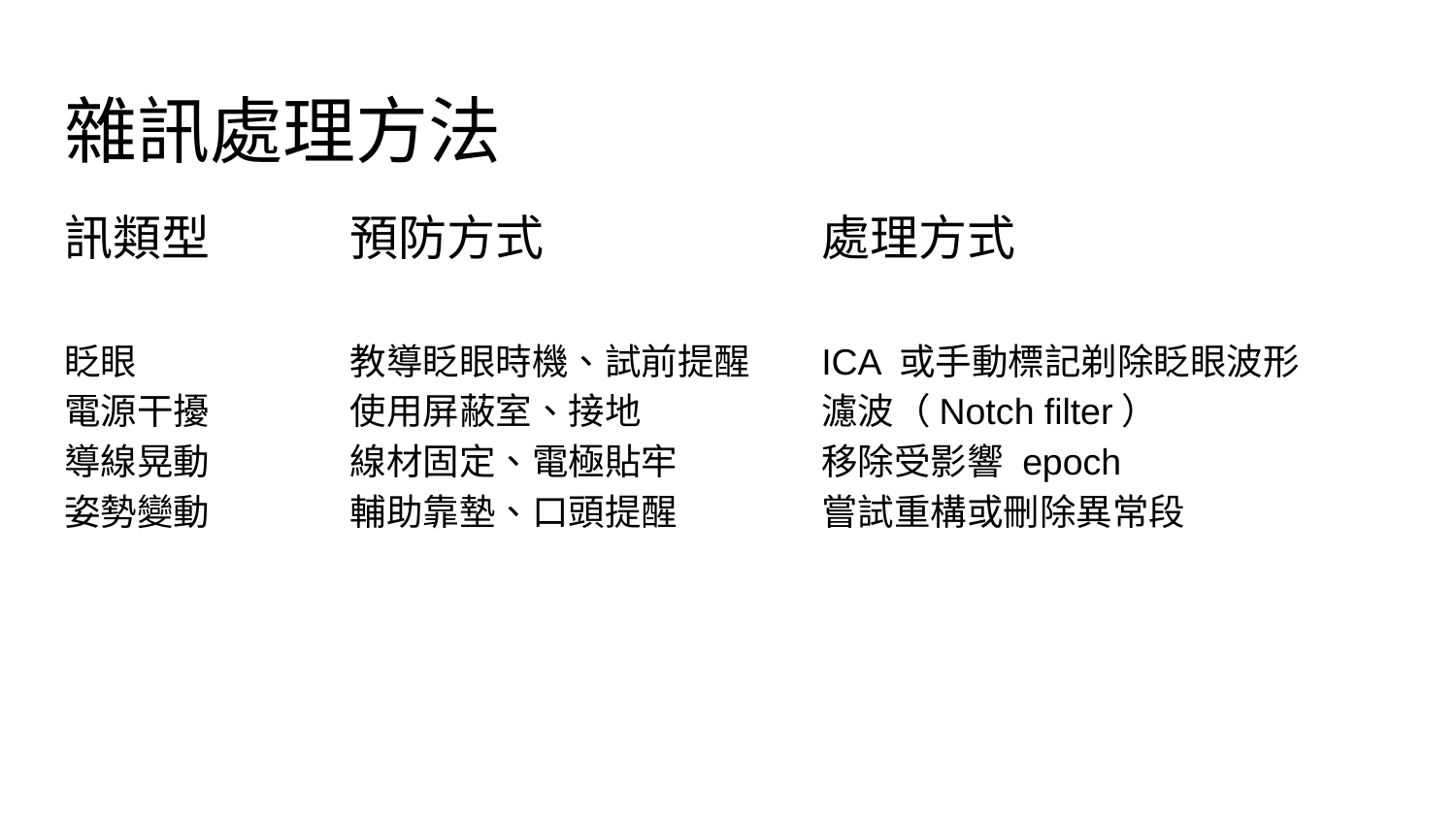

# 雜訊處理方法
訊類型

眨眼
電源干擾
導線晃動
姿勢變動

預防方式

教導眨眼時機、試前提醒
使用屏蔽室、接地
線材固定、電極貼牢
輔助靠墊、口頭提醒

處理方式

ICA 或手動標記剃除眨眼波形
濾波（Notch filter）
移除受影響 epoch
嘗試重構或刪除異常段